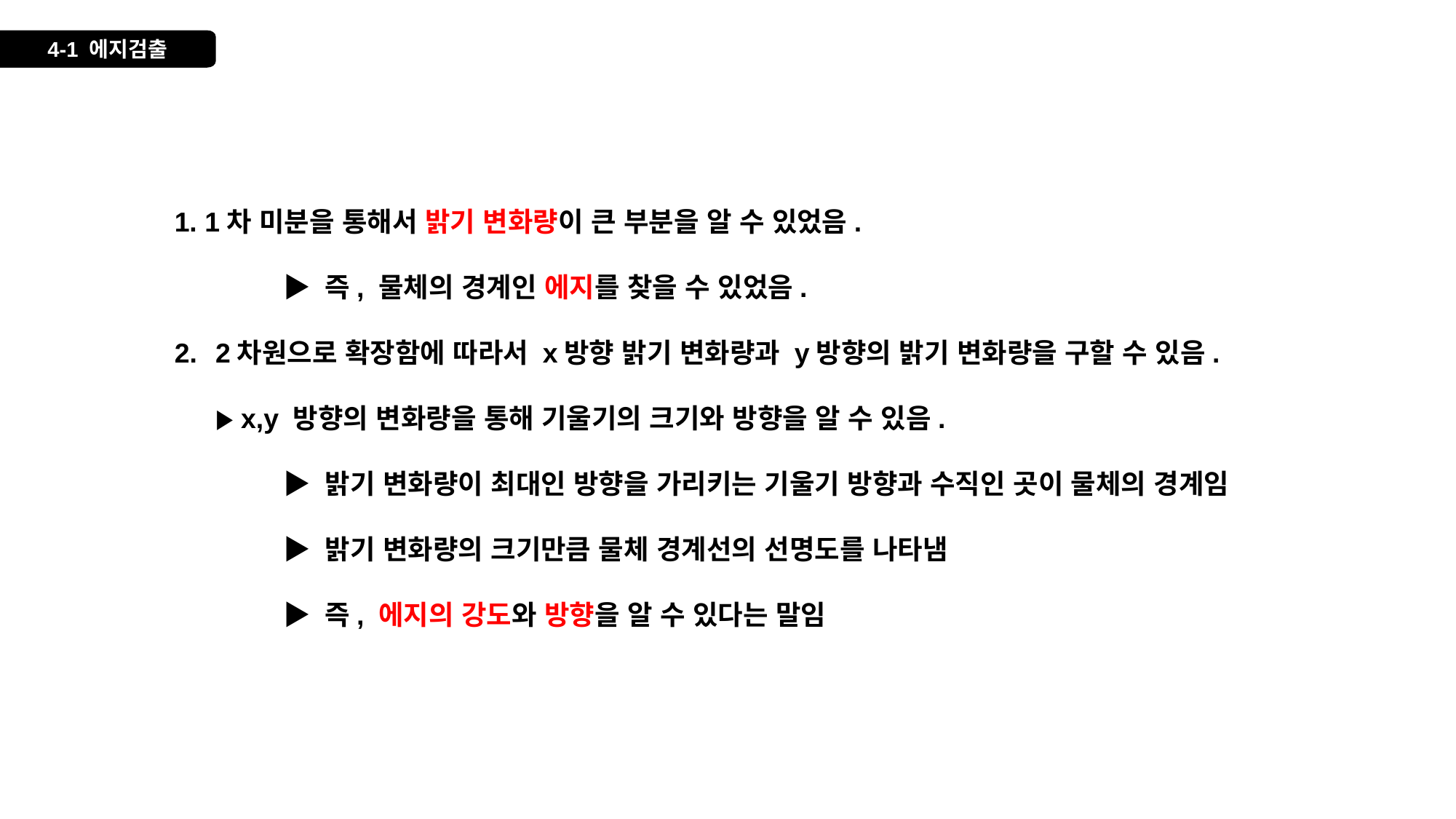

여기서 에지의 방향과 크기에 대한 이야기를 해야됨
4-1 에지검출
1. 1차 미분을 통해서 밝기 변화량이 큰 부분을 알 수 있었음.
	▶ 즉, 물체의 경계인 에지를 찾을 수 있었음.
2차원으로 확장함에 따라서 x방향 밝기 변화량과 y방향의 밝기 변화량을 구할 수 있음. 	▶ x,y 방향의 변화량을 통해 기울기의 크기와 방향을 알 수 있음.
	▶ 밝기 변화량이 최대인 방향을 가리키는 기울기 방향과 수직인 곳이 물체의 경계임
	▶ 밝기 변화량의 크기만큼 물체 경계선의 선명도를 나타냄
	▶ 즉, 에지의 강도와 방향을 알 수 있다는 말임